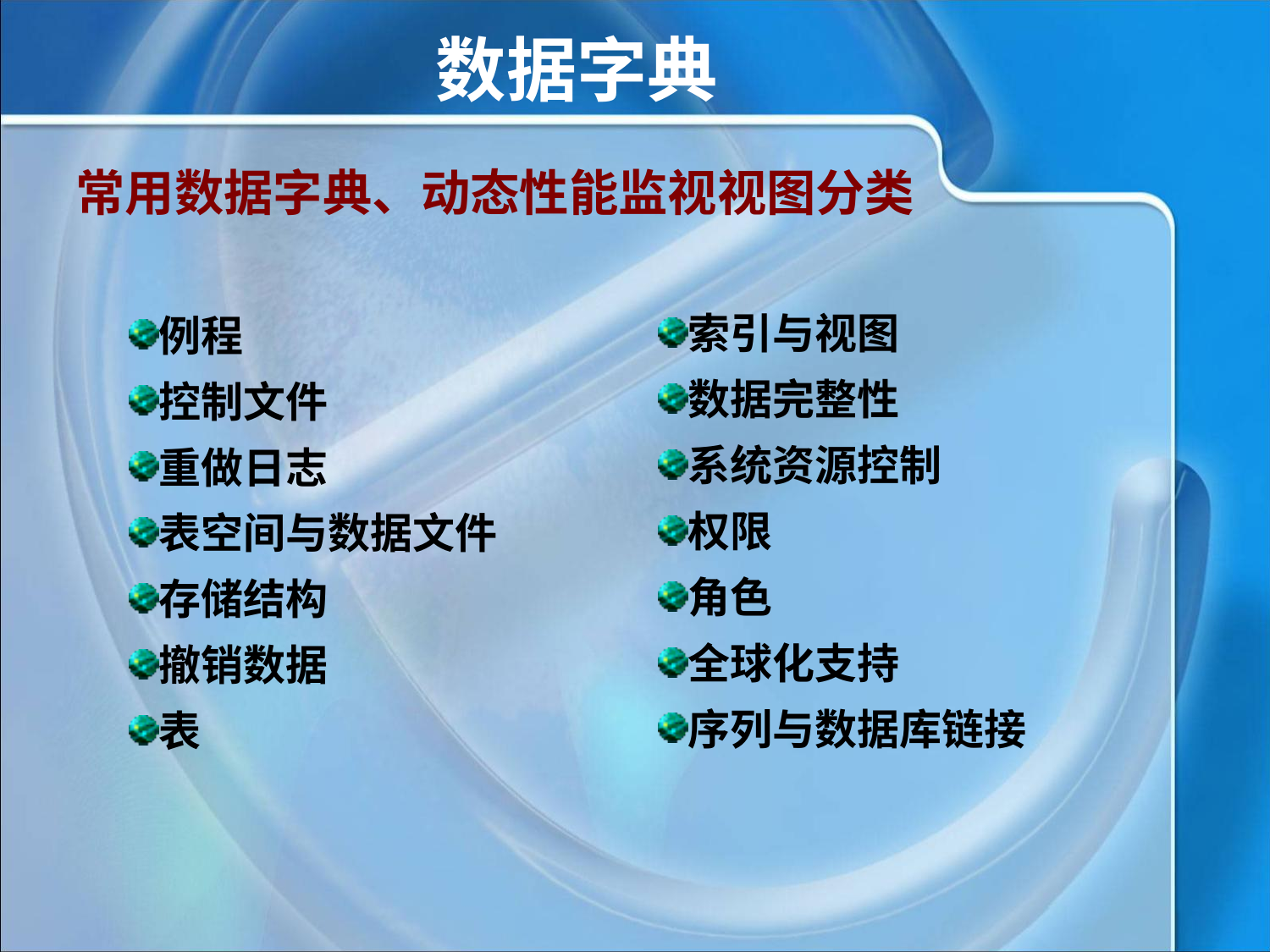

数据字典
常用数据字典、动态性能监视视图分类
索引与视图
数据完整性
系统资源控制
权限
角色
全球化支持
序列与数据库链接
例程
控制文件
重做日志
表空间与数据文件
存储结构
撤销数据
表